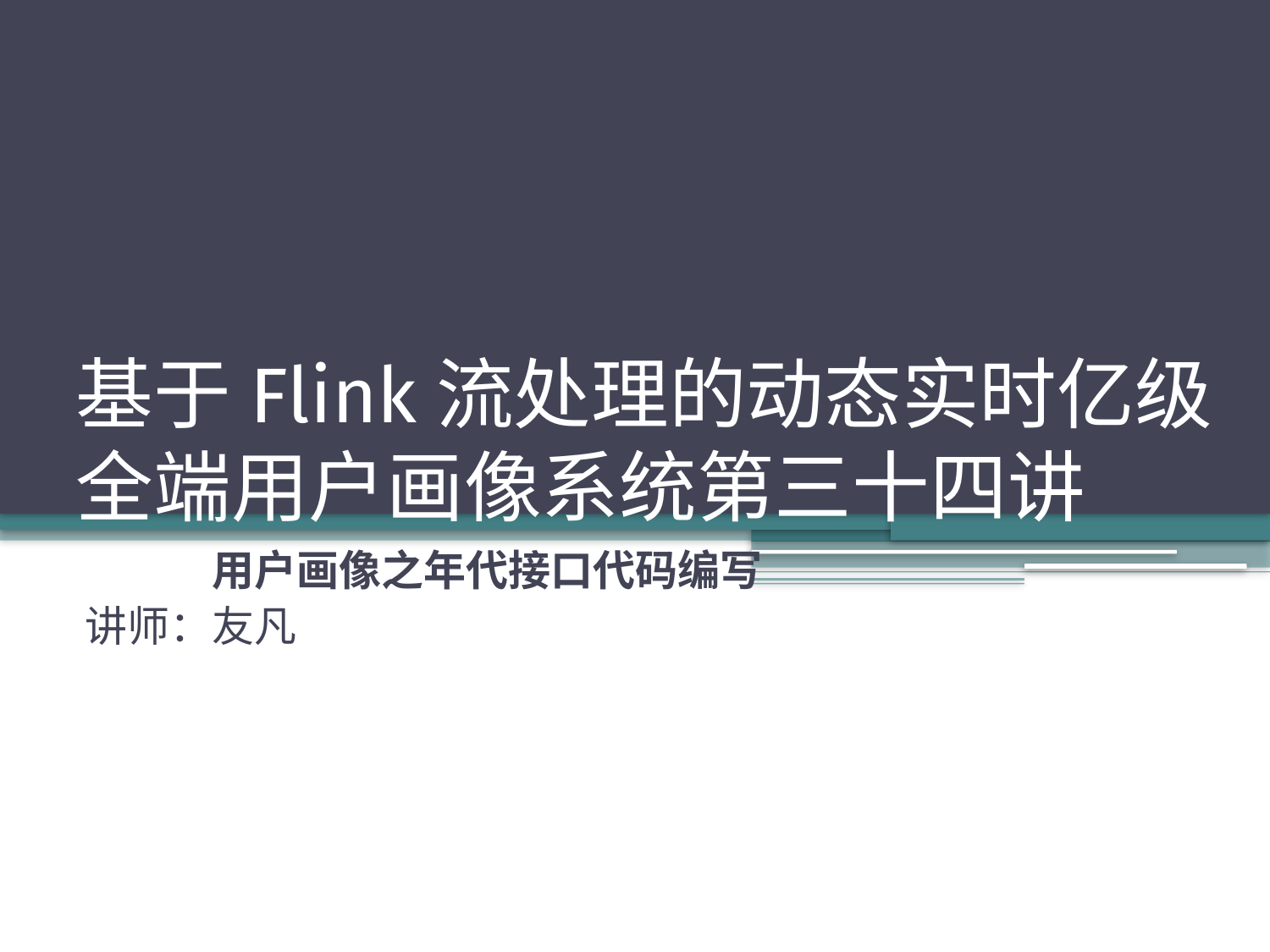

# 基于Flink流处理的动态实时亿级全端用户画像系统第三十四讲
 	用户画像之年代接口代码编写
讲师：友凡